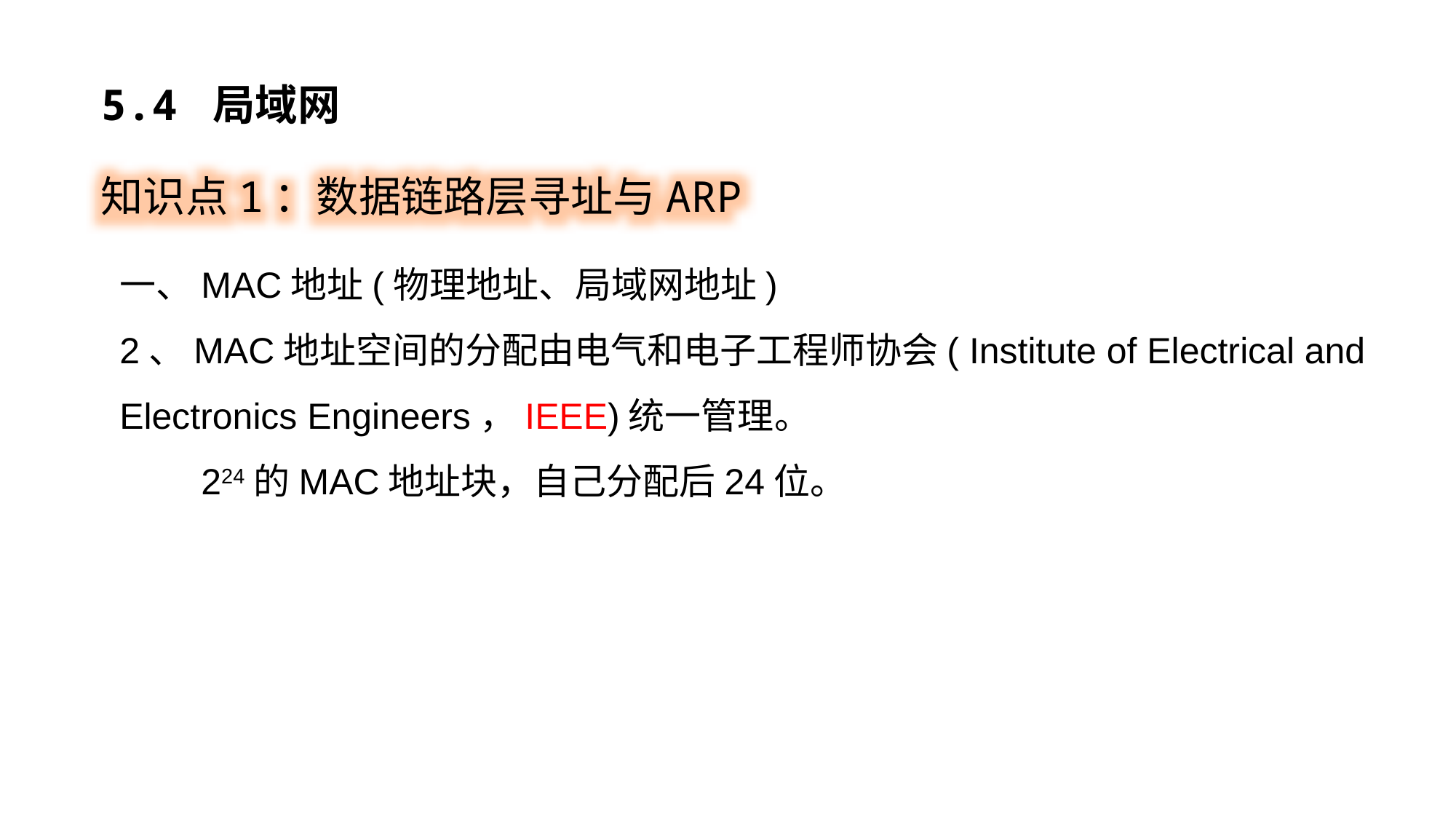

5.4 局域网
知识点1：数据链路层寻址与ARP
一、MAC地址(物理地址、局域网地址)
2、MAC地址空间的分配由电气和电子工程师协会( Institute of Electrical and Electronics Engineers，IEEE)统一管理。
        224的MAC地址块，自己分配后24位。